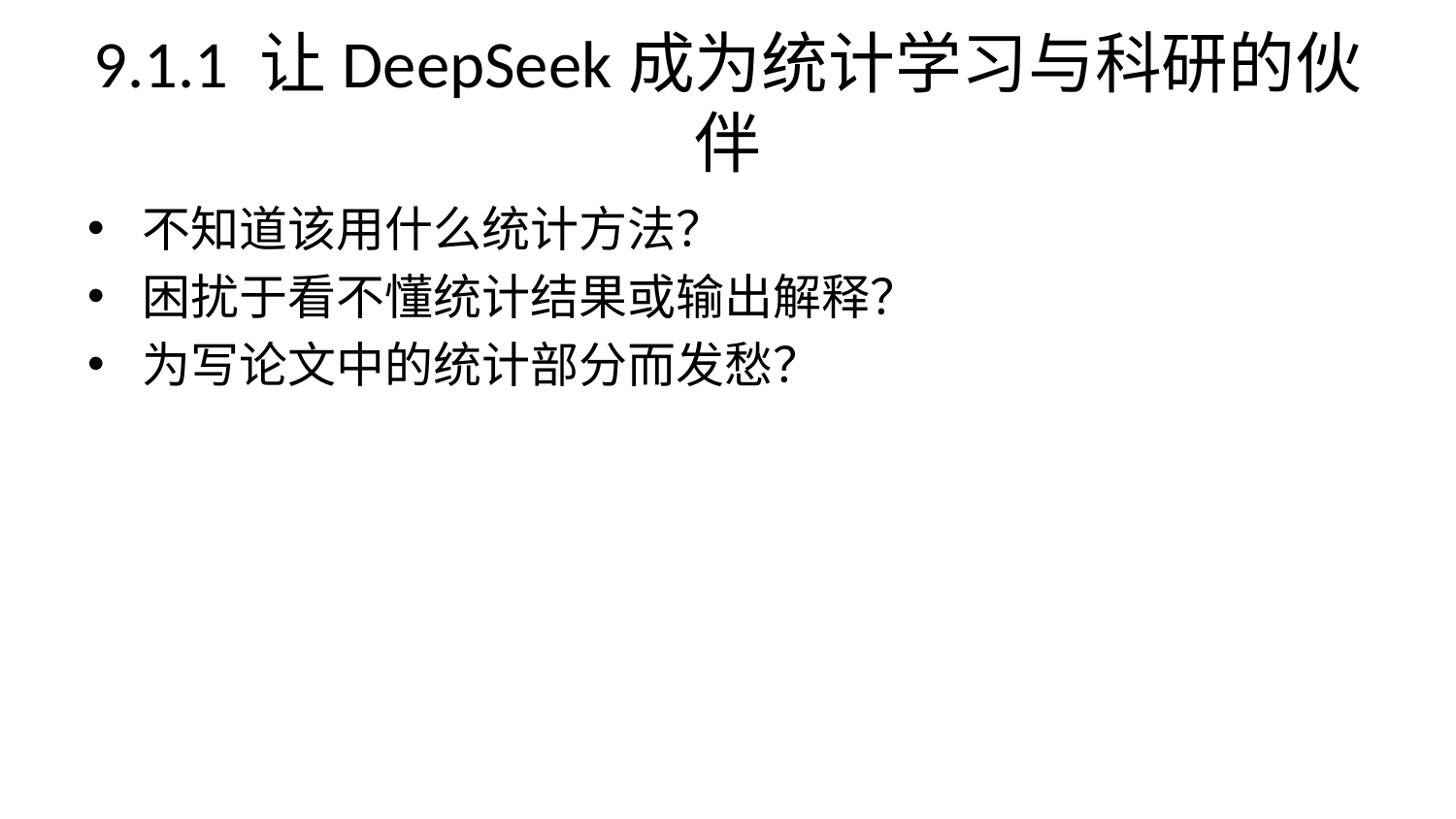

# 9.1.1 让DeepSeek成为统计学习与科研的伙伴
不知道该用什么统计方法？
困扰于看不懂统计结果或输出解释？
为写论文中的统计部分而发愁？